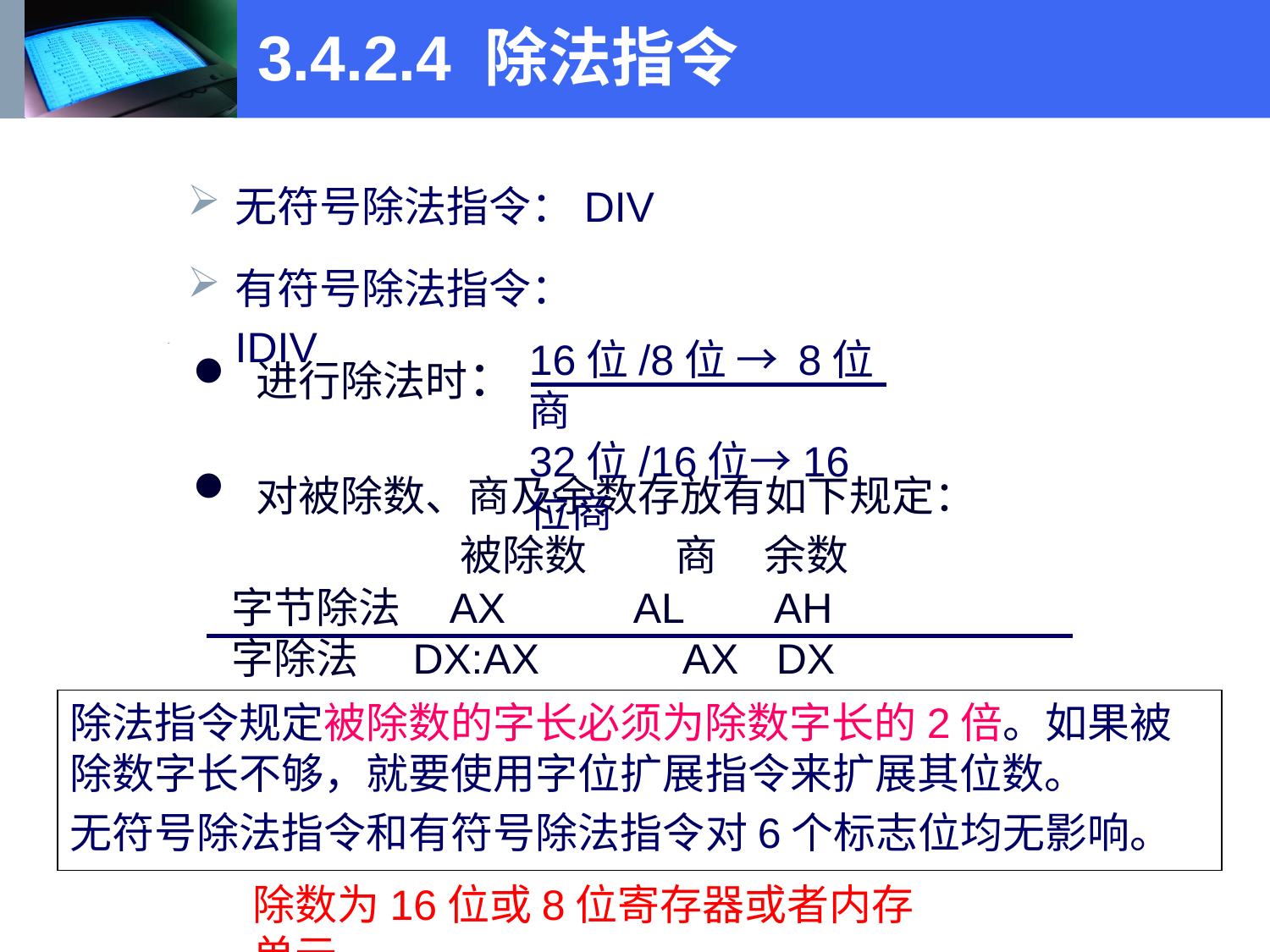

3.4.2.4 除法指令
无符号除法指令：DIV
有符号除法指令：IDIV
16位/8位 → 8位商
32位/16位→16位商
进行除法时：

对被除数、商及余数存放有如下规定：
		       被除数	    商	余数
   字节除法    AX           AL	 AH
   字除法	  DX:AX	    AX	 DX
除法指令规定被除数的字长必须为除数字长的2倍。如果被除数字长不够，就要使用字位扩展指令来扩展其位数。
无符号除法指令和有符号除法指令对6个标志位均无影响。
除数为16位或8位寄存器或者内存单元